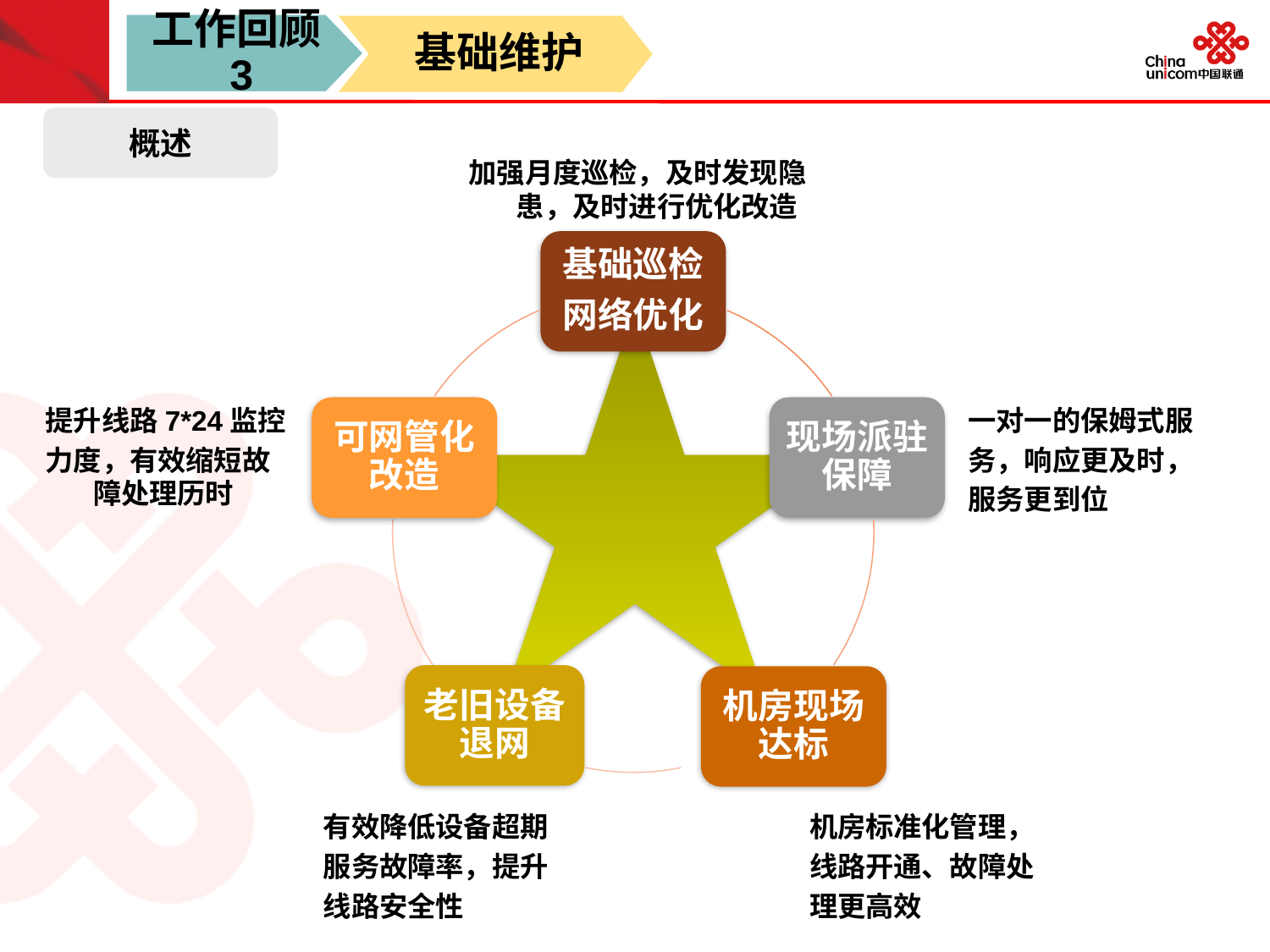

工作回顾3
基础维护
概述
加强月度巡检，及时发现隐患，及时进行优化改造
基础巡检
网络优化

可网管化改造
现场派驻保障
老旧设备退网
机房现场达标

提升线路7*24监控
力度，有效缩短故障处理历时
一对一的保姆式服
务，响应更及时，
服务更到位
有效降低设备超期
服务故障率，提升
线路安全性
机房标准化管理，
线路开通、故障处
理更高效